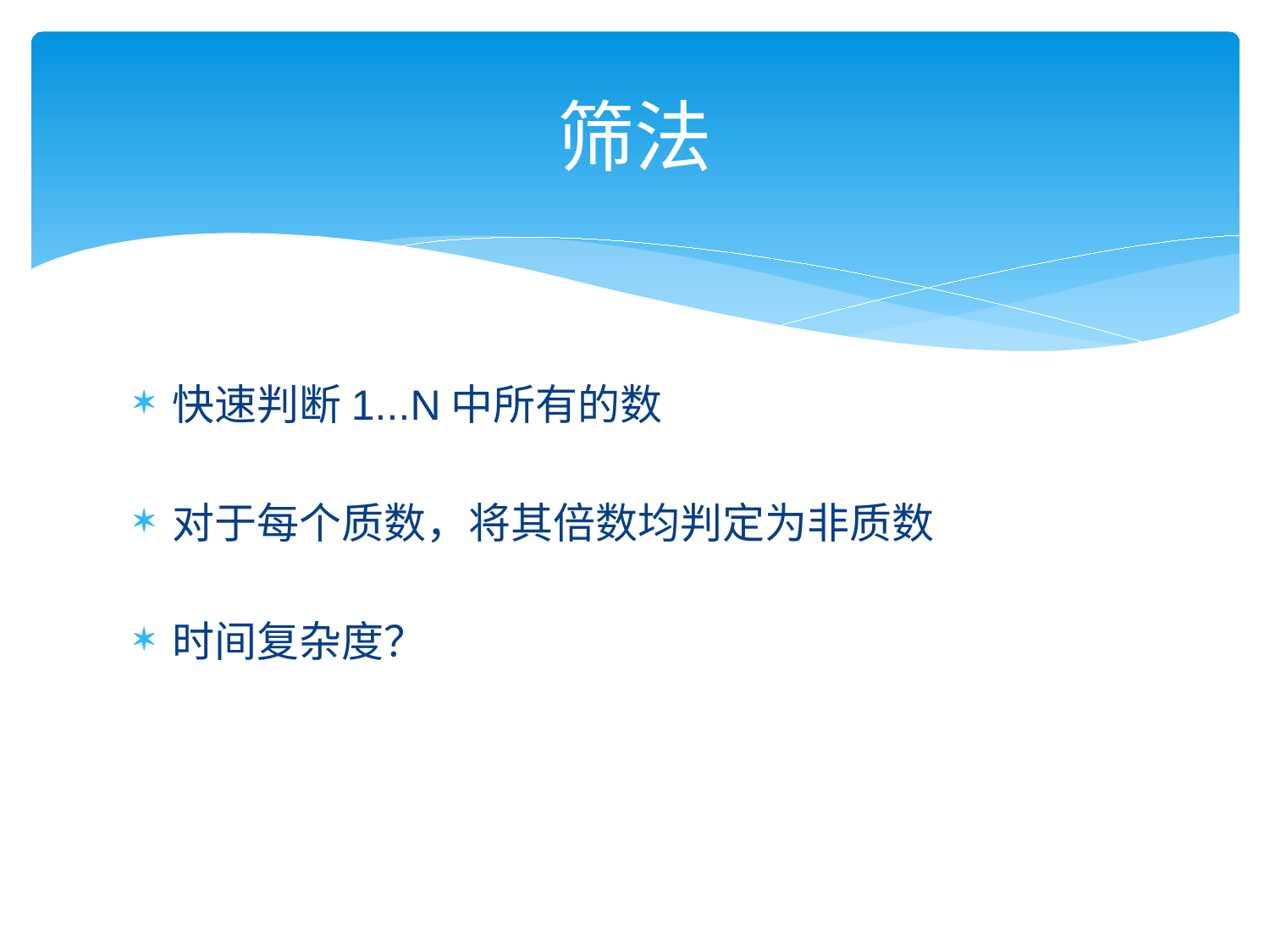

# 筛法
快速判断1...N中所有的数

对于每个质数，将其倍数均判定为非质数

时间复杂度？